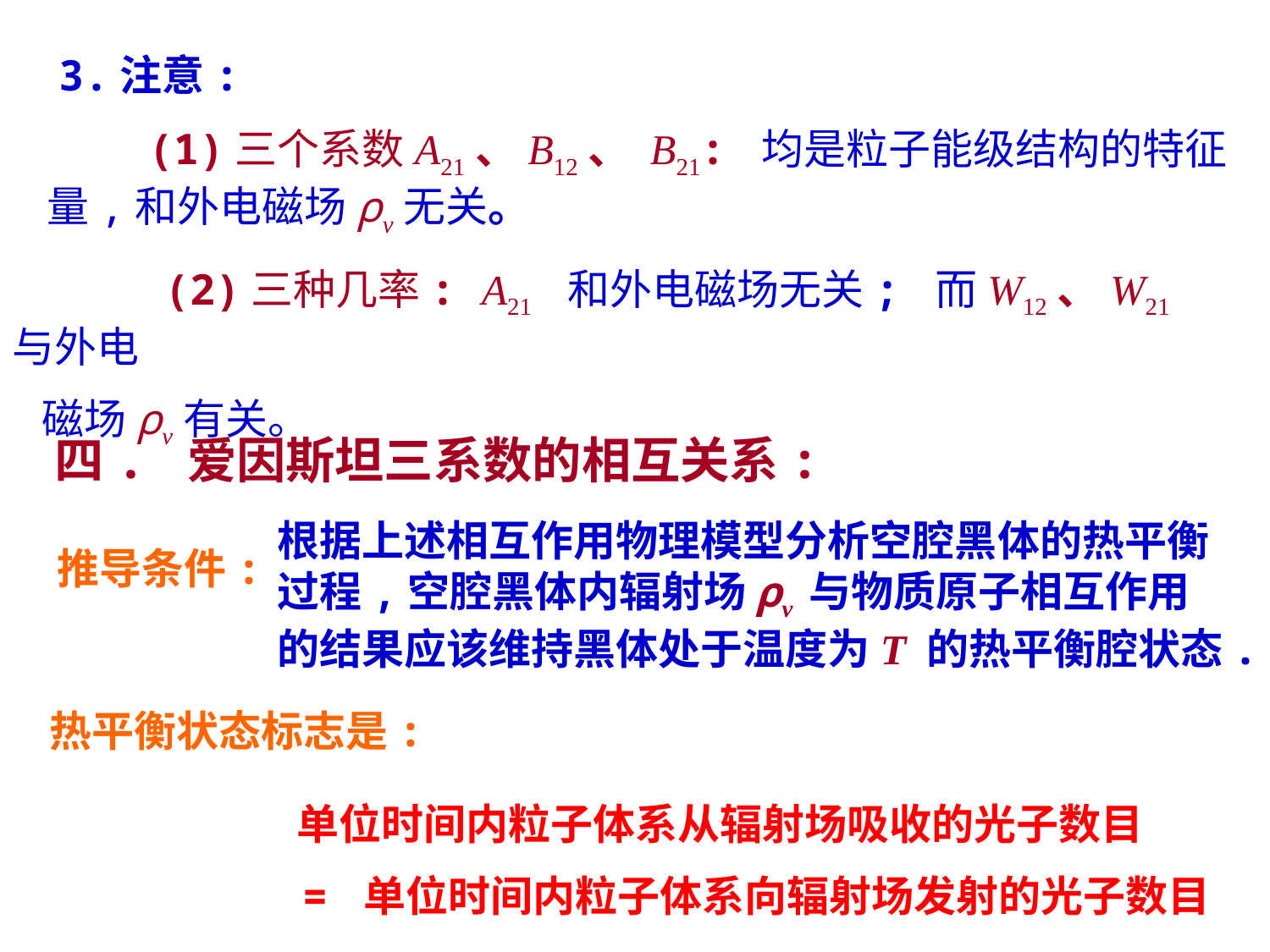

3.注意:
    (1)三个系数A21、B12、 B21: 均是粒子能级结构的特征量,和外电磁场ρv无关。
      (2)三种几率: A21 和外电磁场无关; 而W12、W21 与外电
  磁场ρv有关。
四. 爱因斯坦三系数的相互关系:
根据上述相互作用物理模型分析空腔黑体的热平衡过程,空腔黑体内辐射场ρv 与物质原子相互作用的结果应该维持黑体处于温度为T 的热平衡腔状态.
 推导条件:
 热平衡状态标志是:
 单位时间内粒子体系从辐射场吸收的光子数目
 = 单位时间内粒子体系向辐射场发射的光子数目